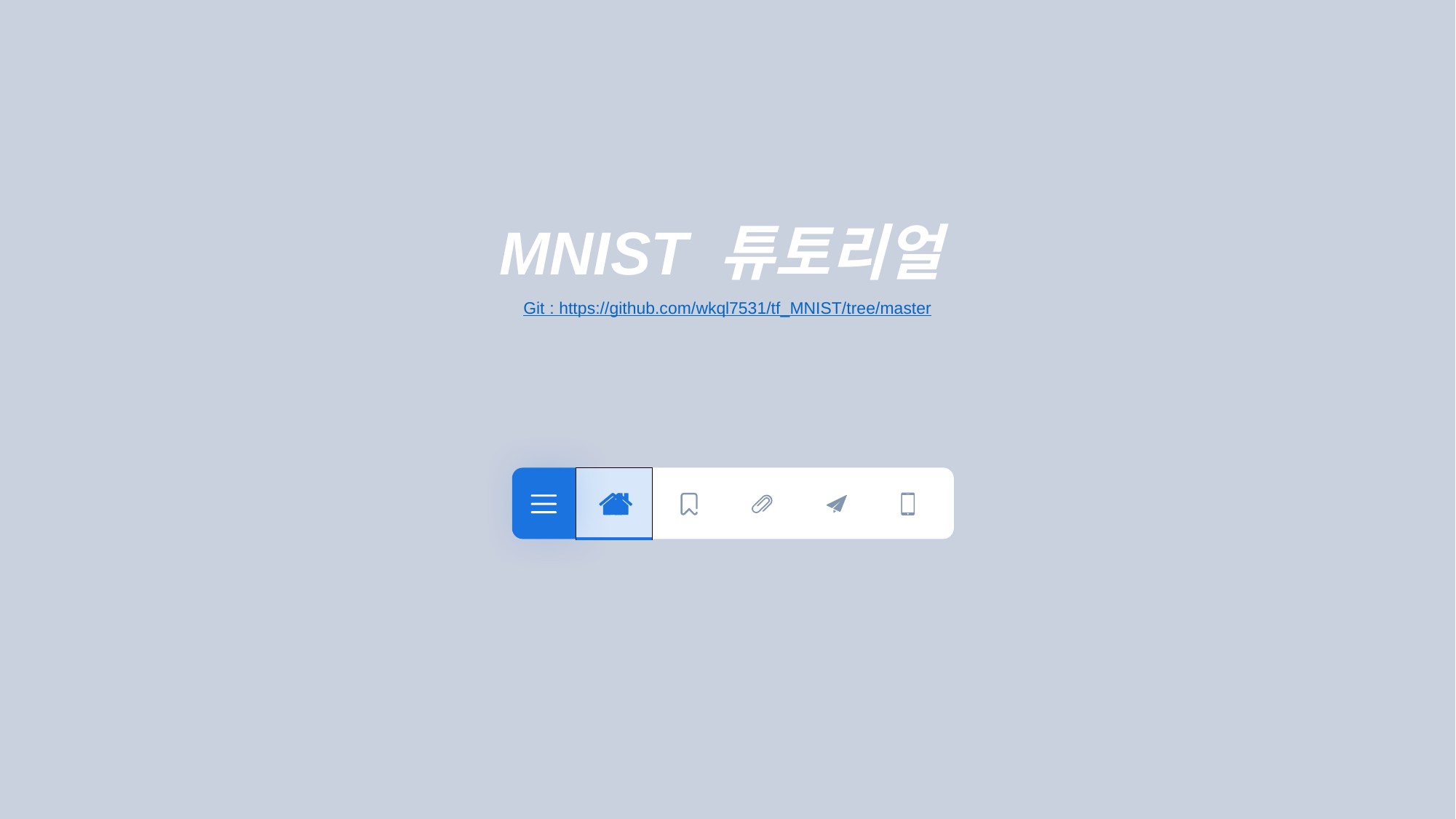

MNIST 튜토리얼
Git : https://github.com/wkql7531/tf_MNIST/tree/master

|  |
| --- |